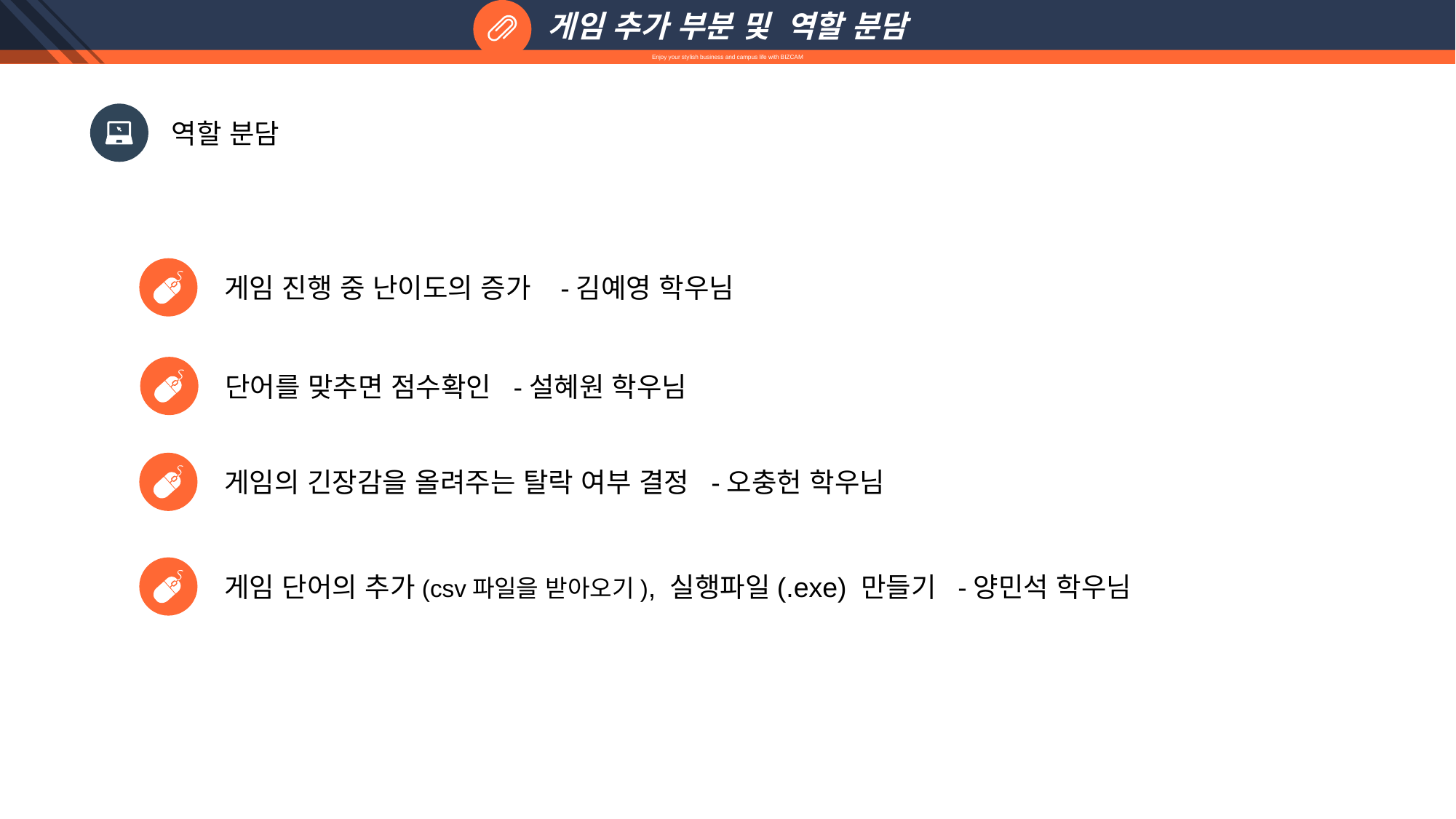

게임 추가 부분 및  역할 분담

Enjoy your stylish business and campus life with BIZCAM

역할 분담

게임 진행 중 난이도의 증가   -김예영 학우님

단어를 맞추면 점수확인  -설혜원 학우님

게임의 긴장감을 올려주는 탈락 여부 결정  -오충헌 학우님

게임 단어의 추가(csv파일을 받아오기), 실행파일(.exe) 만들기  -양민석 학우님